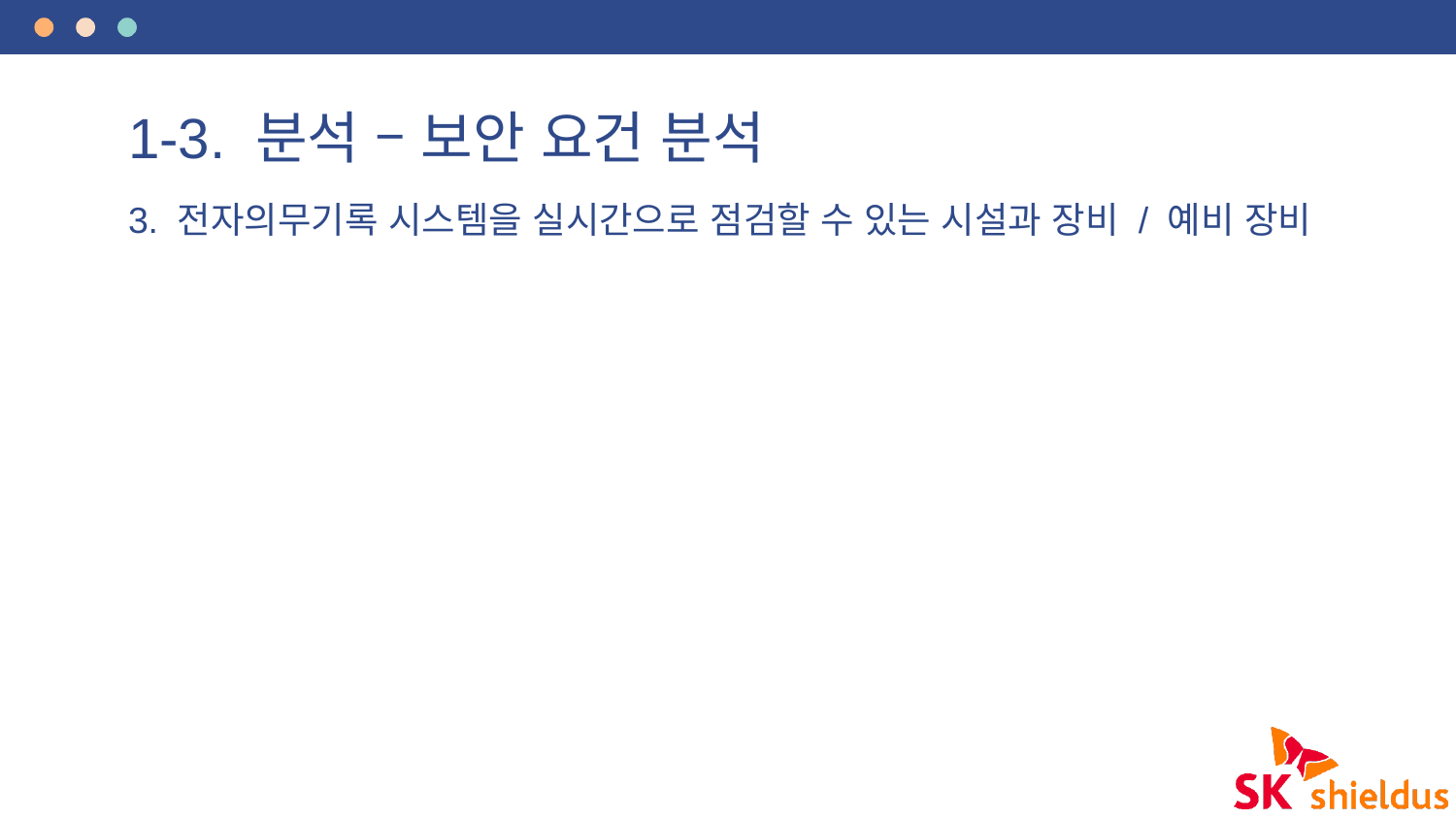

# 1-3. 분석 – 보안 요건 분석
3. 전자의무기록 시스템을 실시간으로 점검할 수 있는 시설과 장비 / 예비 장비